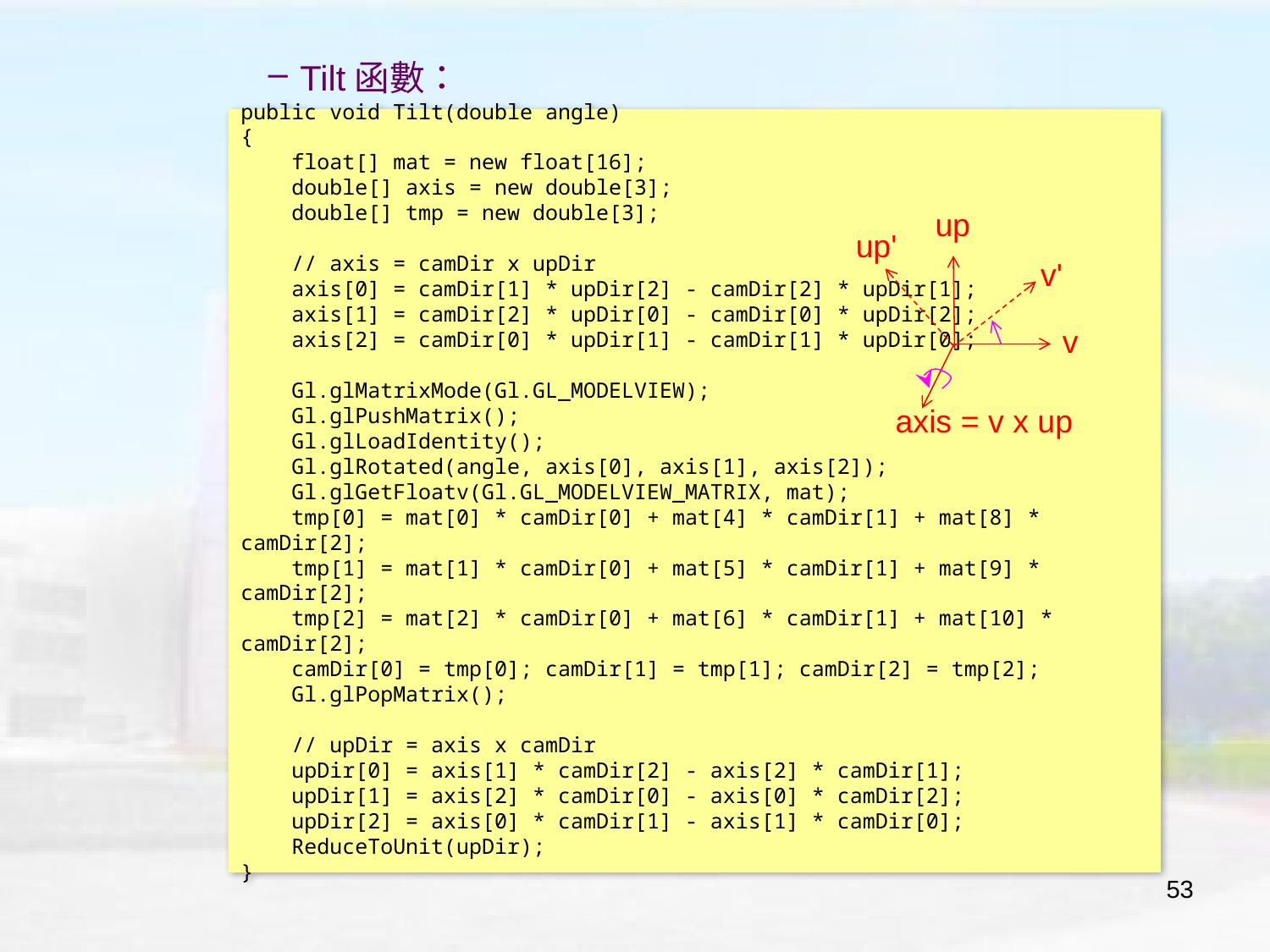

Tilt函數：
public void Tilt(double angle)
{
    float[] mat = new float[16];
    double[] axis = new double[3];
    double[] tmp = new double[3];

    // axis = camDir x upDir
    axis[0] = camDir[1] * upDir[2] - camDir[2] * upDir[1];
    axis[1] = camDir[2] * upDir[0] - camDir[0] * upDir[2];
    axis[2] = camDir[0] * upDir[1] - camDir[1] * upDir[0];

    Gl.glMatrixMode(Gl.GL_MODELVIEW);
    Gl.glPushMatrix();
    Gl.glLoadIdentity();
    Gl.glRotated(angle, axis[0], axis[1], axis[2]);
    Gl.glGetFloatv(Gl.GL_MODELVIEW_MATRIX, mat);
    tmp[0] = mat[0] * camDir[0] + mat[4] * camDir[1] + mat[8] * camDir[2];
    tmp[1] = mat[1] * camDir[0] + mat[5] * camDir[1] + mat[9] * camDir[2];
    tmp[2] = mat[2] * camDir[0] + mat[6] * camDir[1] + mat[10] * camDir[2];
    camDir[0] = tmp[0]; camDir[1] = tmp[1]; camDir[2] = tmp[2];
    Gl.glPopMatrix();

    // upDir = axis x camDir
    upDir[0] = axis[1] * camDir[2] - axis[2] * camDir[1];
    upDir[1] = axis[2] * camDir[0] - axis[0] * camDir[2];
    upDir[2] = axis[0] * camDir[1] - axis[1] * camDir[0];
    ReduceToUnit(upDir);
}
up
up'
v'
v

axis = v x up
53